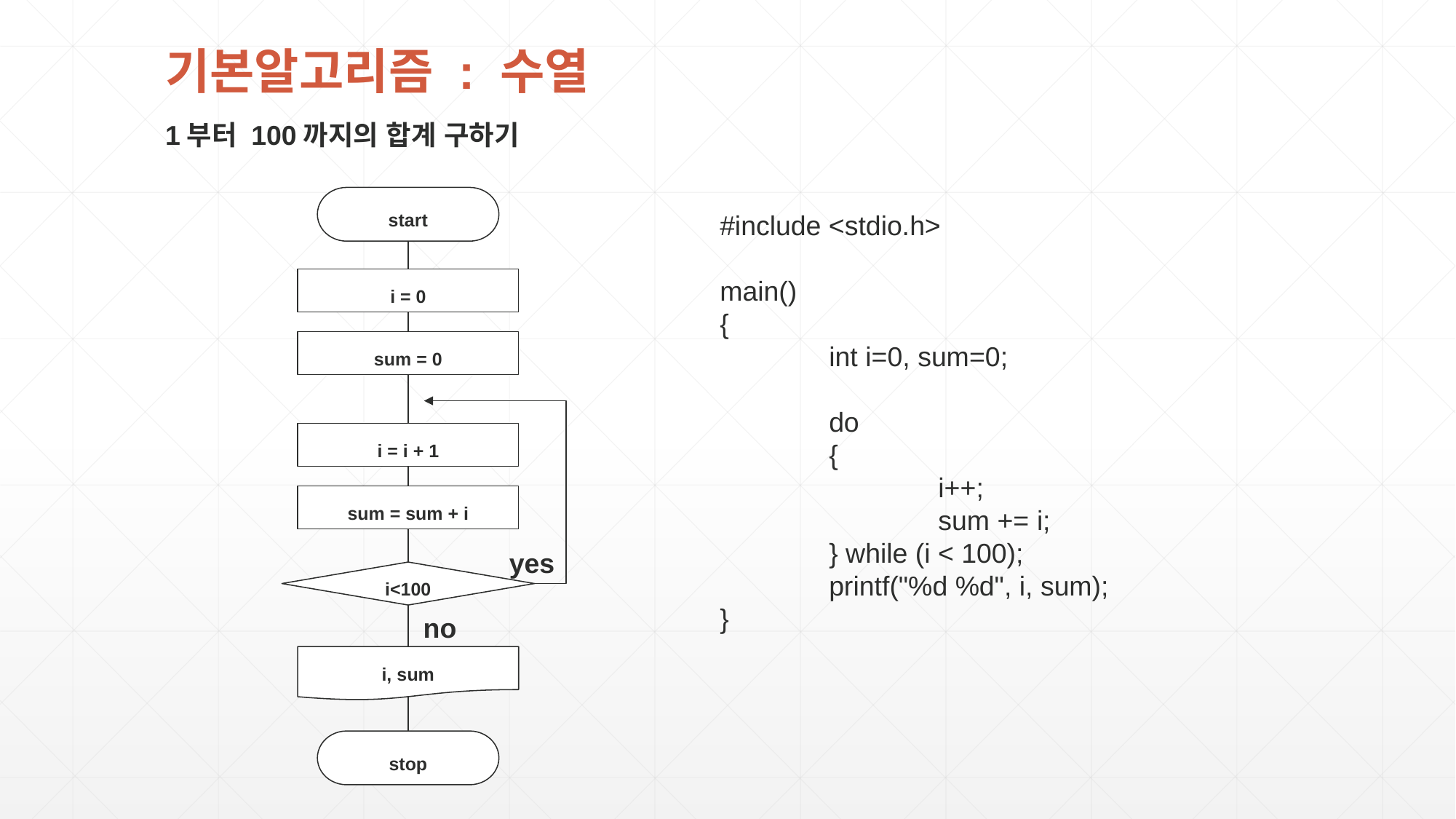

기본알고리즘 : 수열
1부터 100까지의 합계 구하기
start
i = 0
sum = 0
i = i + 1
sum = sum + i
yes
i<100
no
i, sum
stop
#include <stdio.h>

main()
{
	int i=0, sum=0;

 	do
	{
		i++;
		sum += i;
	} while (i < 100);
	printf("%d %d", i, sum);
}